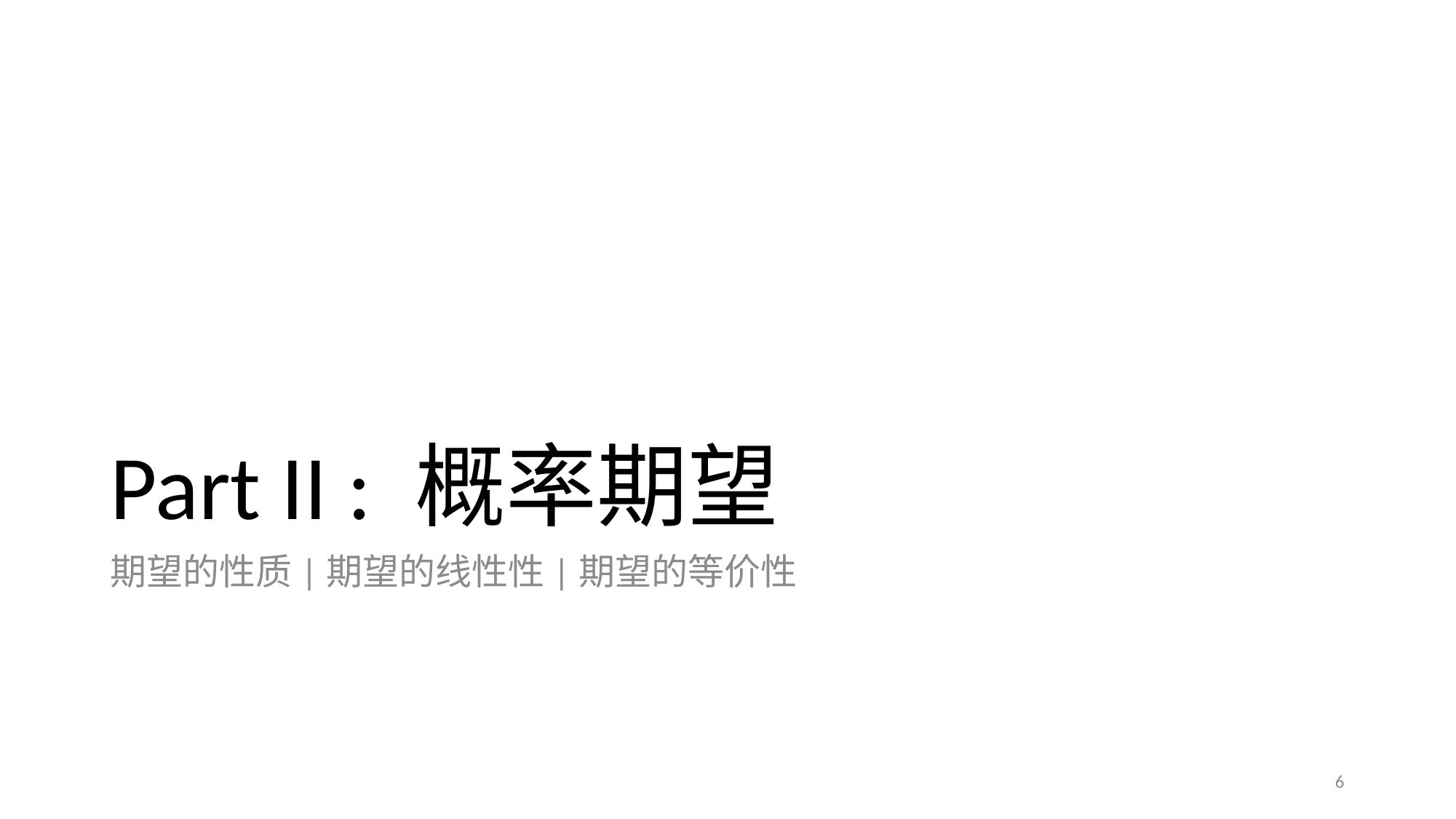

# Part II : 概率期望
期望的性质|期望的线性性|期望的等价性
6